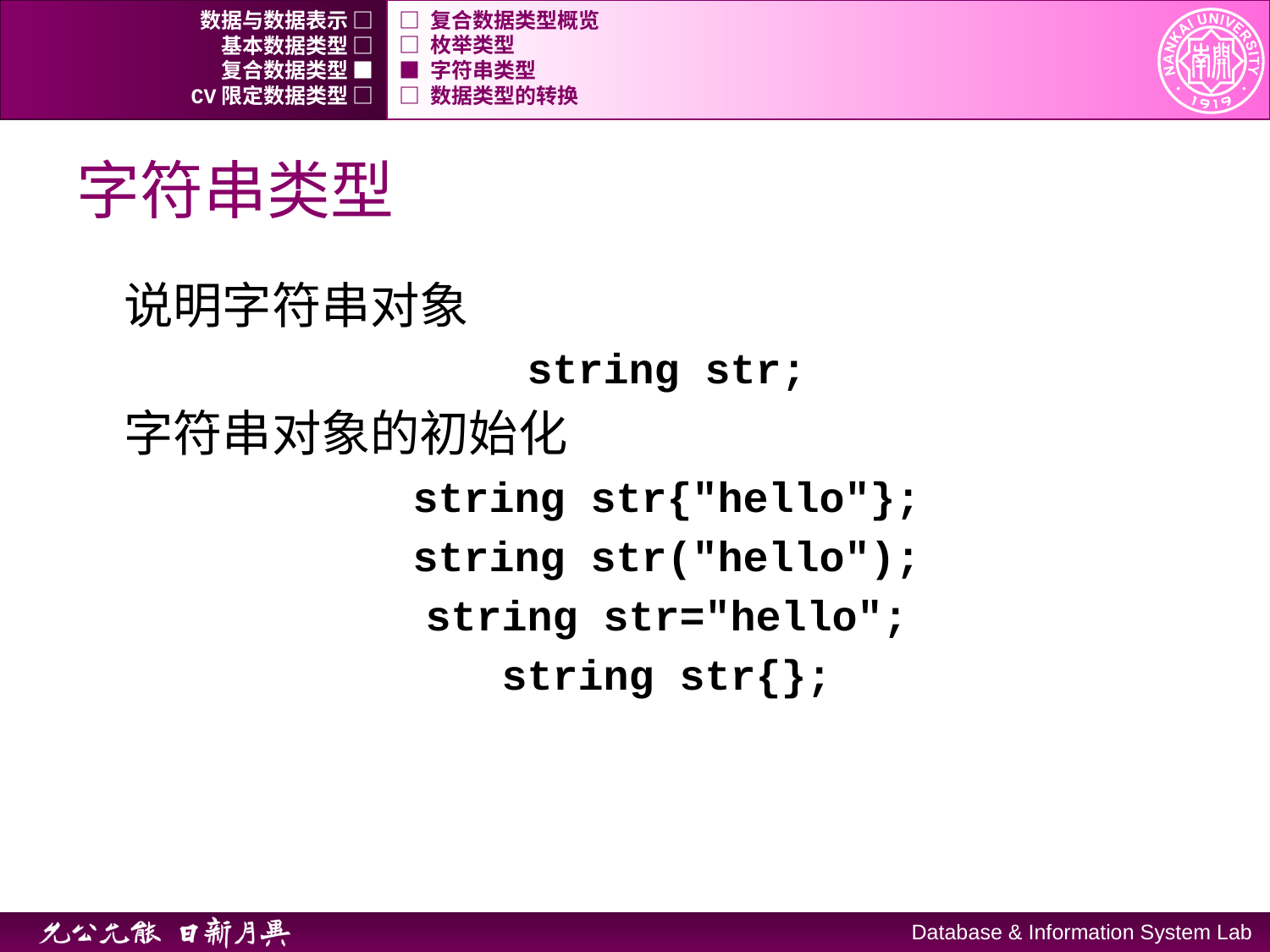

数据与数据表示 □
□ 复合数据类型概览
基本数据类型 □
□ 枚举类型
复合数据类型 ■
■ 字符串类型
CV限定数据类型 □
□ 数据类型的转换
# 字符串类型
说明字符串对象
string str;
字符串对象的初始化
string str{"hello"};
string str("hello");
string str="hello";
string str{};